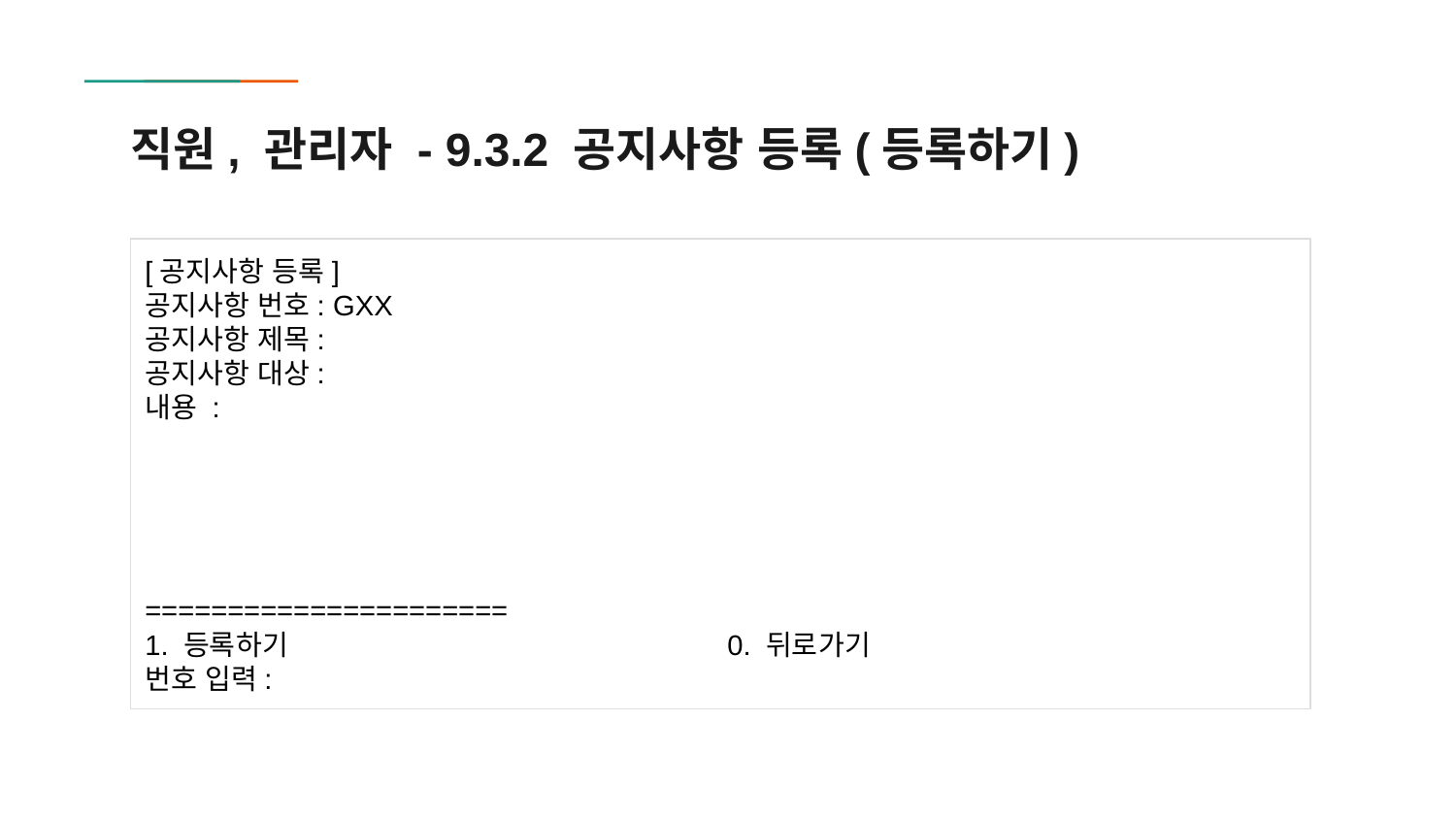

# 직원, 관리자 - 9.3.2 공지사항 등록(등록하기)
[공지사항 등록]
공지사항 번호: GXX
공지사항 제목:
공지사항 대상:
내용 :

======================
1. 등록하기				0. 뒤로가기
번호 입력: